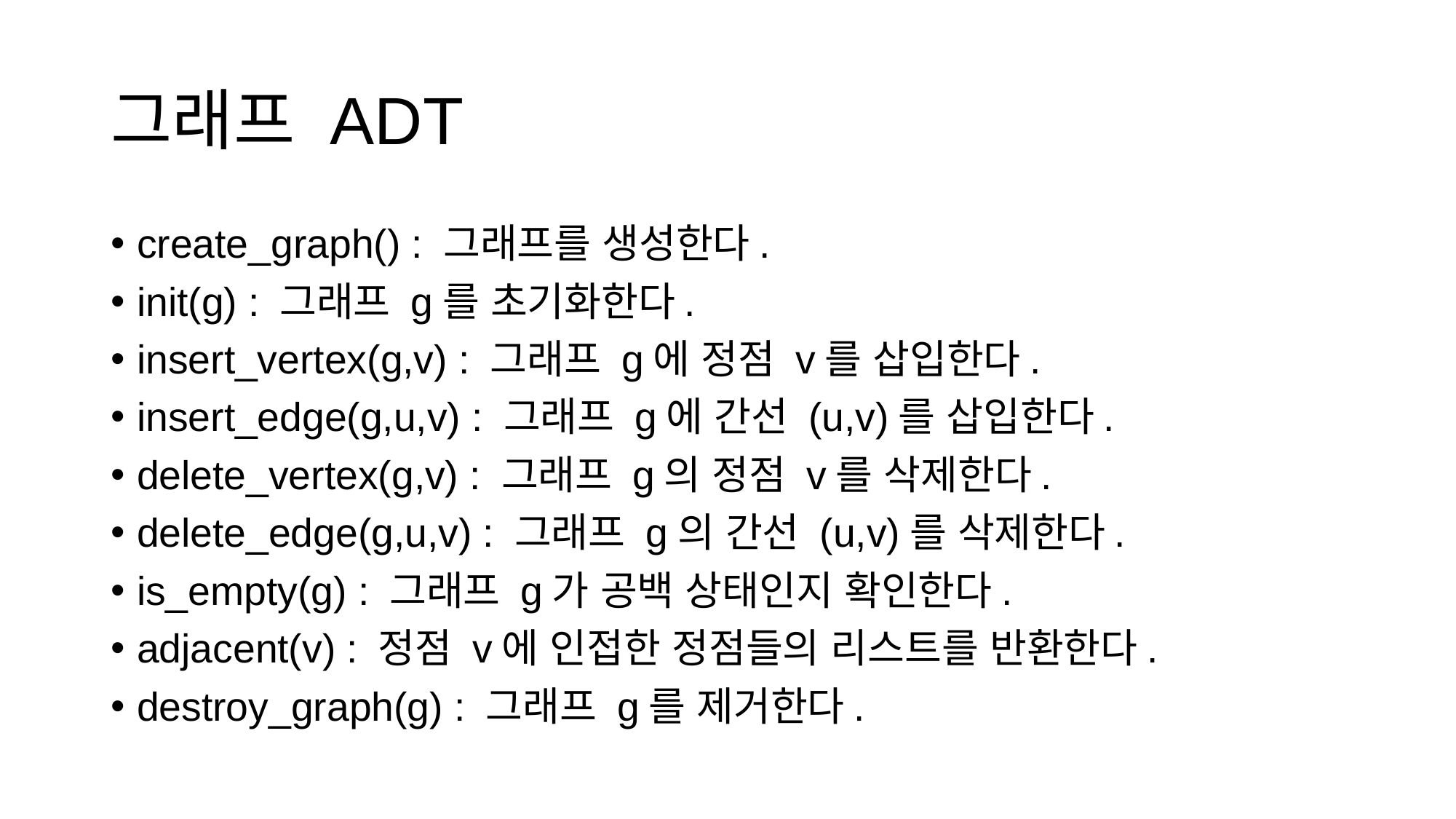

# 그래프 ADT
create_graph() : 그래프를 생성한다.
init(g) : 그래프 g를 초기화한다.
insert_vertex(g,v) : 그래프 g에 정점 v를 삽입한다.
insert_edge(g,u,v) : 그래프 g에 간선 (u,v)를 삽입한다.
delete_vertex(g,v) : 그래프 g의 정점 v를 삭제한다.
delete_edge(g,u,v) : 그래프 g의 간선 (u,v)를 삭제한다.
is_empty(g) : 그래프 g가 공백 상태인지 확인한다.
adjacent(v) : 정점 v에 인접한 정점들의 리스트를 반환한다.
destroy_graph(g) : 그래프 g를 제거한다.